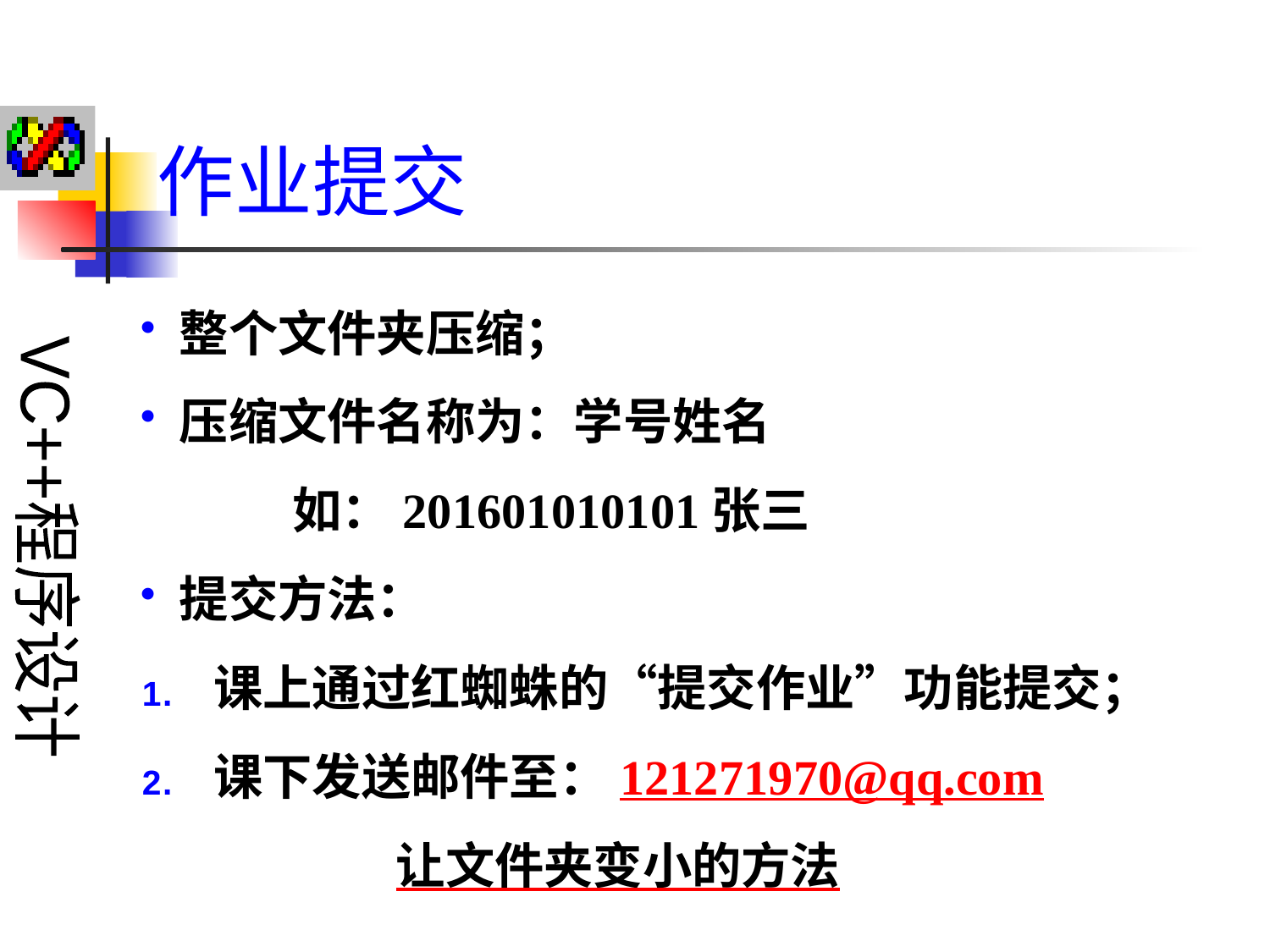

作业提交
 整个文件夹压缩；
 压缩文件名称为：学号姓名
	 如：201601010101张三
 提交方法：
课上通过红蜘蛛的“提交作业”功能提交；
课下发送邮件至：121271970@qq.com
		让文件夹变小的方法